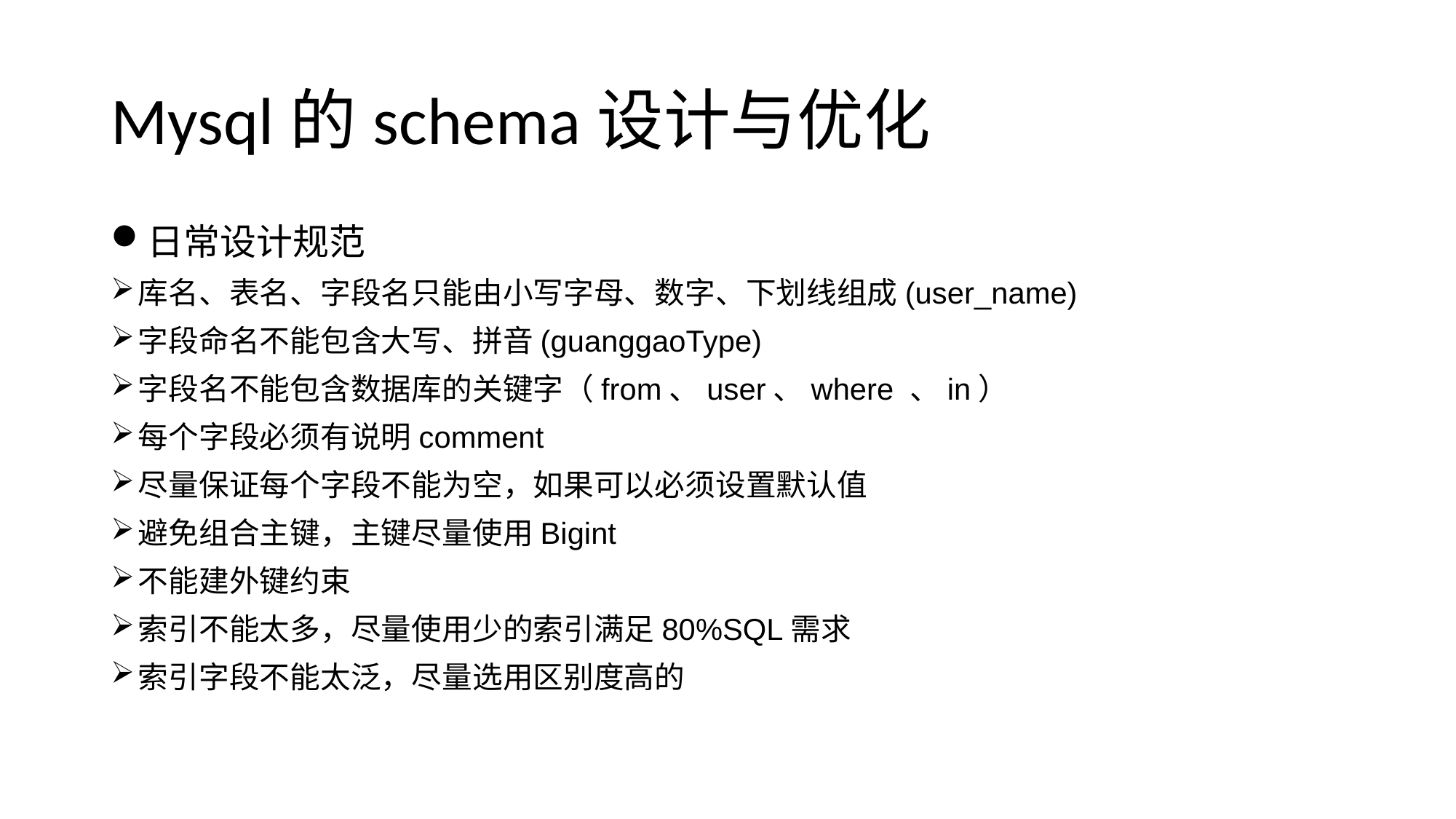

# Mysql的schema设计与优化
日常设计规范
库名、表名、字段名只能由小写字母、数字、下划线组成(user_name)
字段命名不能包含大写、拼音(guanggaoType)
字段名不能包含数据库的关键字（from、user、where 、in）
每个字段必须有说明comment
尽量保证每个字段不能为空，如果可以必须设置默认值
避免组合主键，主键尽量使用Bigint
不能建外键约束
索引不能太多，尽量使用少的索引满足80%SQL需求
索引字段不能太泛，尽量选用区别度高的